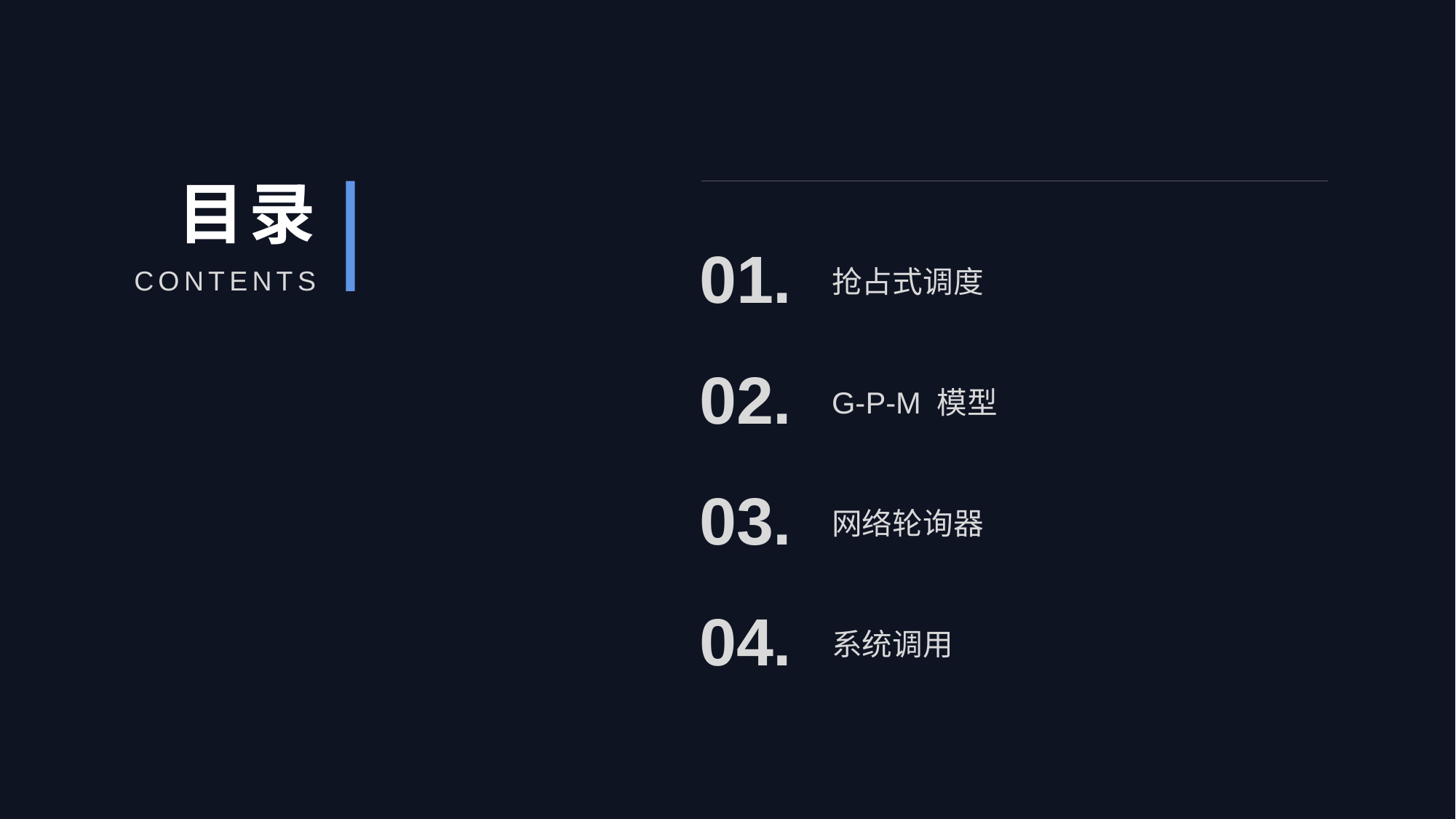

目录

01.
抢占式调度
CONTENTS
02.
G-P-M 模型
03.
网络轮询器
04.
系统调用